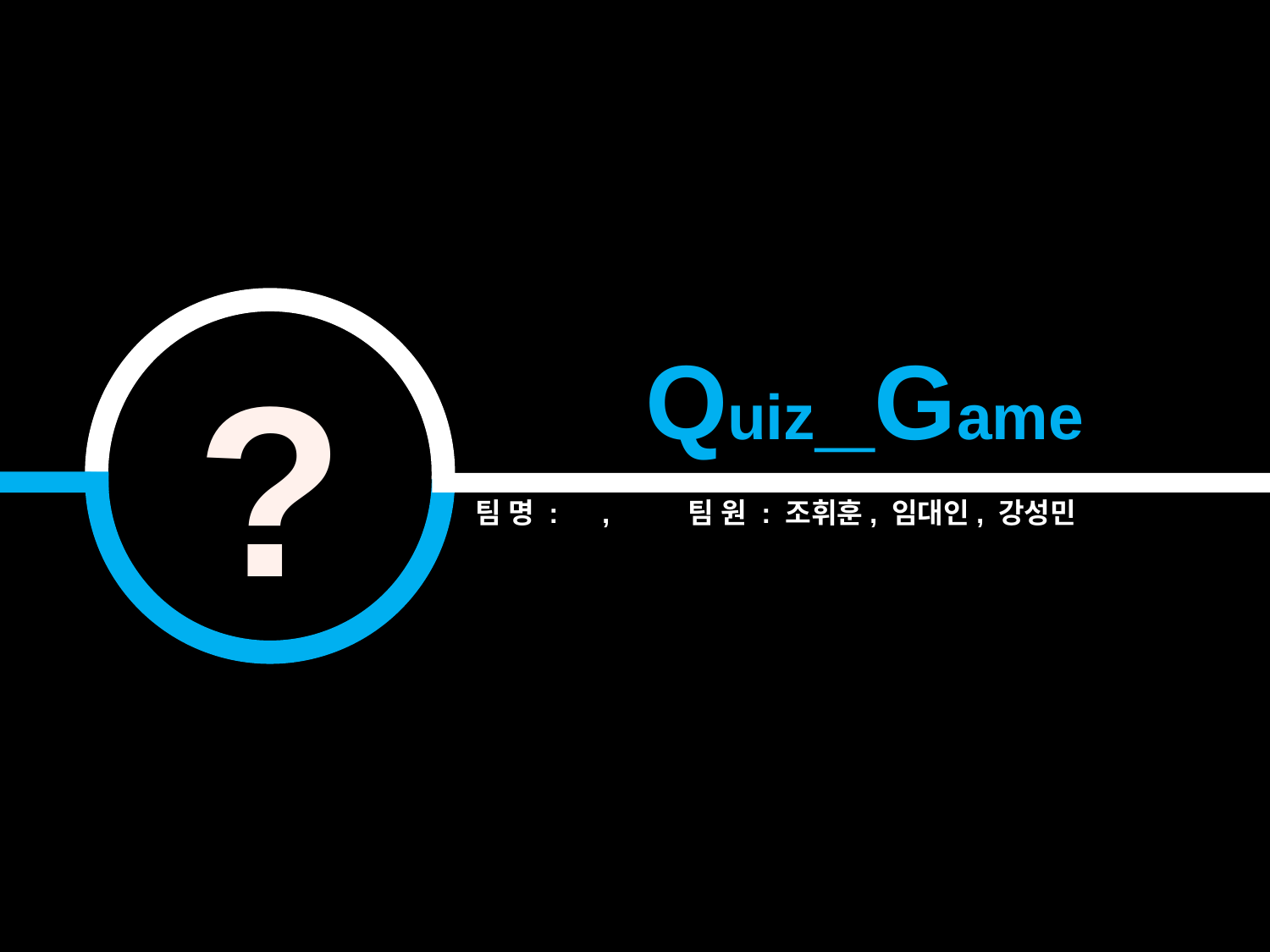

?
Quiz_Game

팀 명 :	,
팀 원 : 조휘훈, 임대인, 강성민